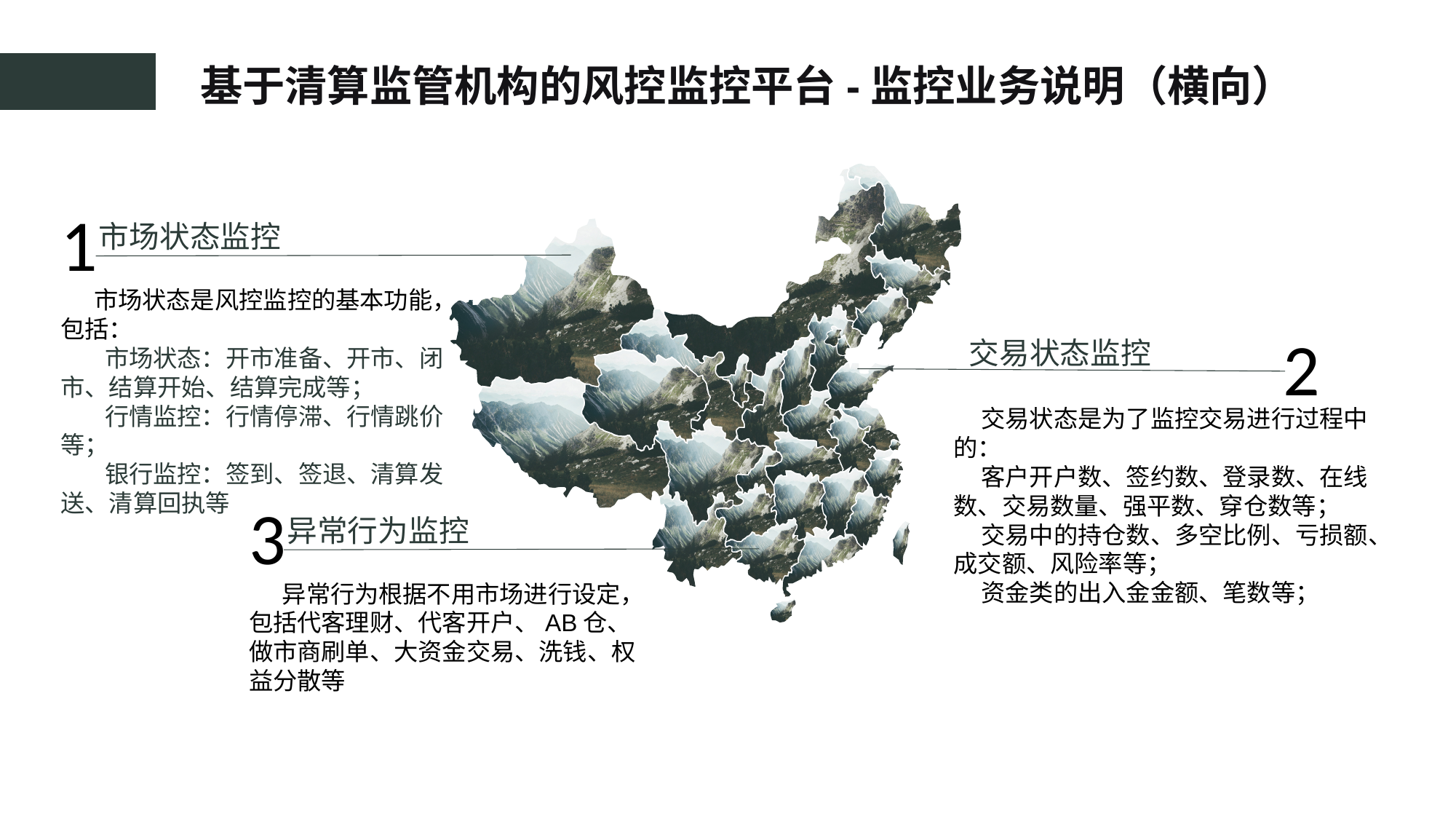

基于清算监管机构的风控监控平台-监控业务说明（横向）

1
市场状态监控
     市场状态是风控监控的基本功能，包括：
       市场状态：开市准备、开市、闭市、结算开始、结算完成等；
       行情监控：行情停滞、行情跳价等；
       银行监控：签到、签退、清算发送、清算回执等
2
交易状态监控
    交易状态是为了监控交易进行过程中的：
    客户开户数、签约数、登录数、在线数、交易数量、强平数、穿仓数等；
    交易中的持仓数、多空比例、亏损额、成交额、风险率等；
    资金类的出入金金额、笔数等；

3
异常行为监控
     异常行为根据不用市场进行设定，包括代客理财、代客开户、AB仓、做市商刷单、大资金交易、洗钱、权益分散等